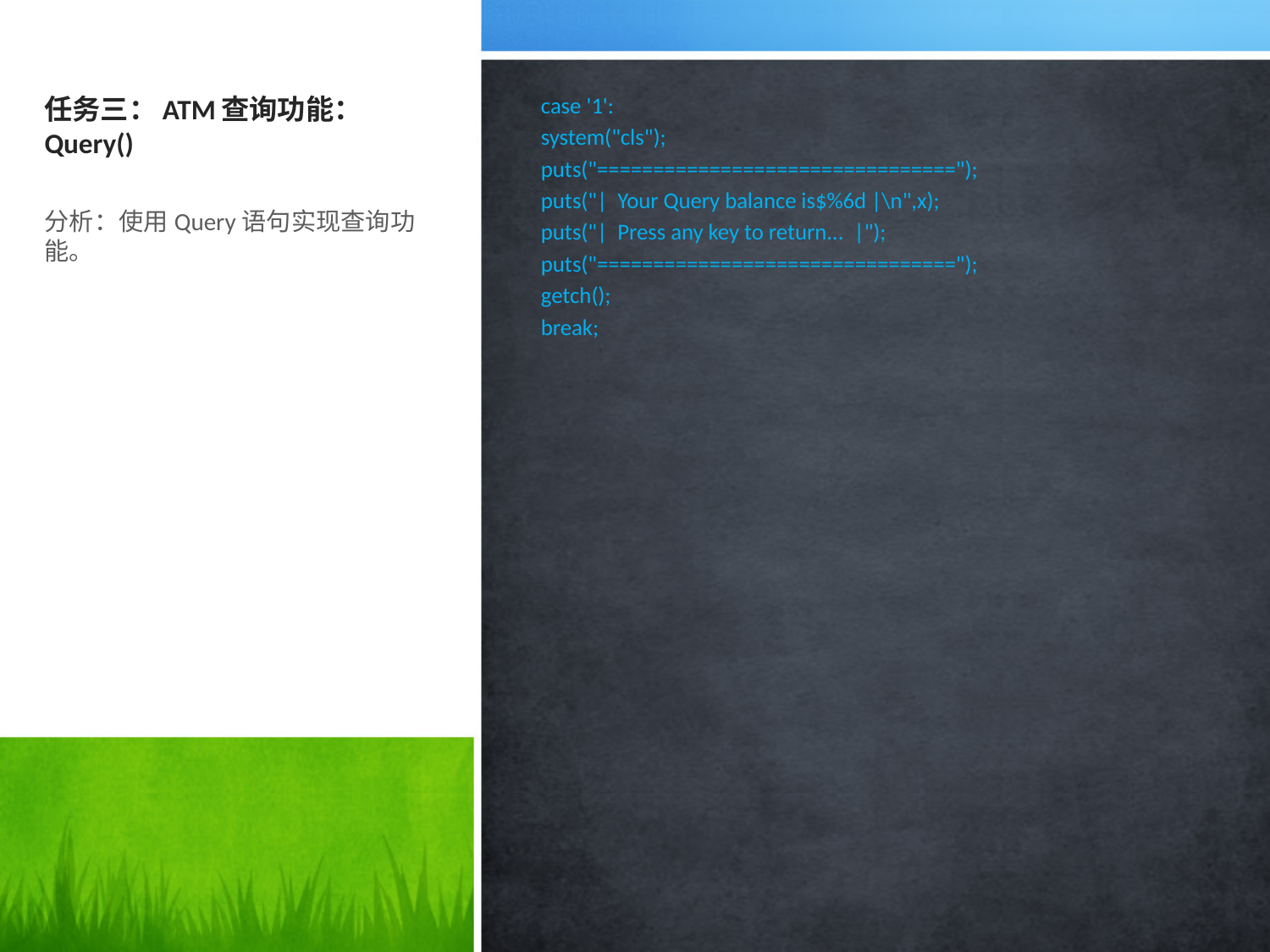

# 任务三：ATM查询功能：Query()
case '1':
system("cls");
puts("================================");
puts("|  Your Query balance is$%6d |\n",x);
puts("|  Press any key to return...  |");
puts("================================");
getch();
break;

分析：使用Query语句实现查询功能。